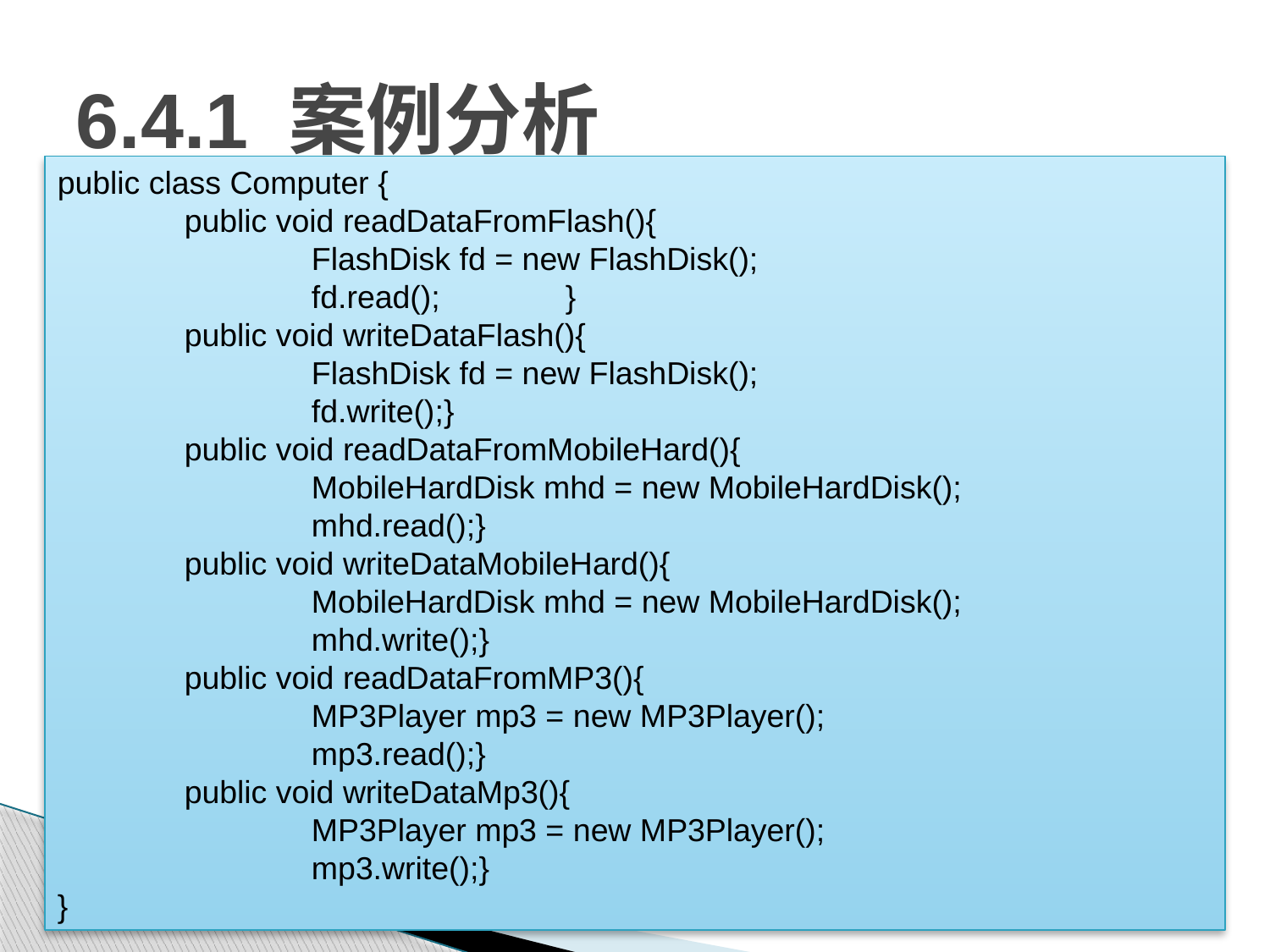

# 6.4.1 案例分析
public class Computer {
	public void readDataFromFlash(){
		FlashDisk fd = new FlashDisk();
		fd.read();	}
	public void writeDataFlash(){
		FlashDisk fd = new FlashDisk();
		fd.write();}
	public void readDataFromMobileHard(){
		MobileHardDisk mhd = new MobileHardDisk();
		mhd.read();}
	public void writeDataMobileHard(){
		MobileHardDisk mhd = new MobileHardDisk();
		mhd.write();}
	public void readDataFromMP3(){
		MP3Player mp3 = new MP3Player();
		mp3.read();}
	public void writeDataMp3(){
		MP3Player mp3 = new MP3Player();
		mp3.write();}
}